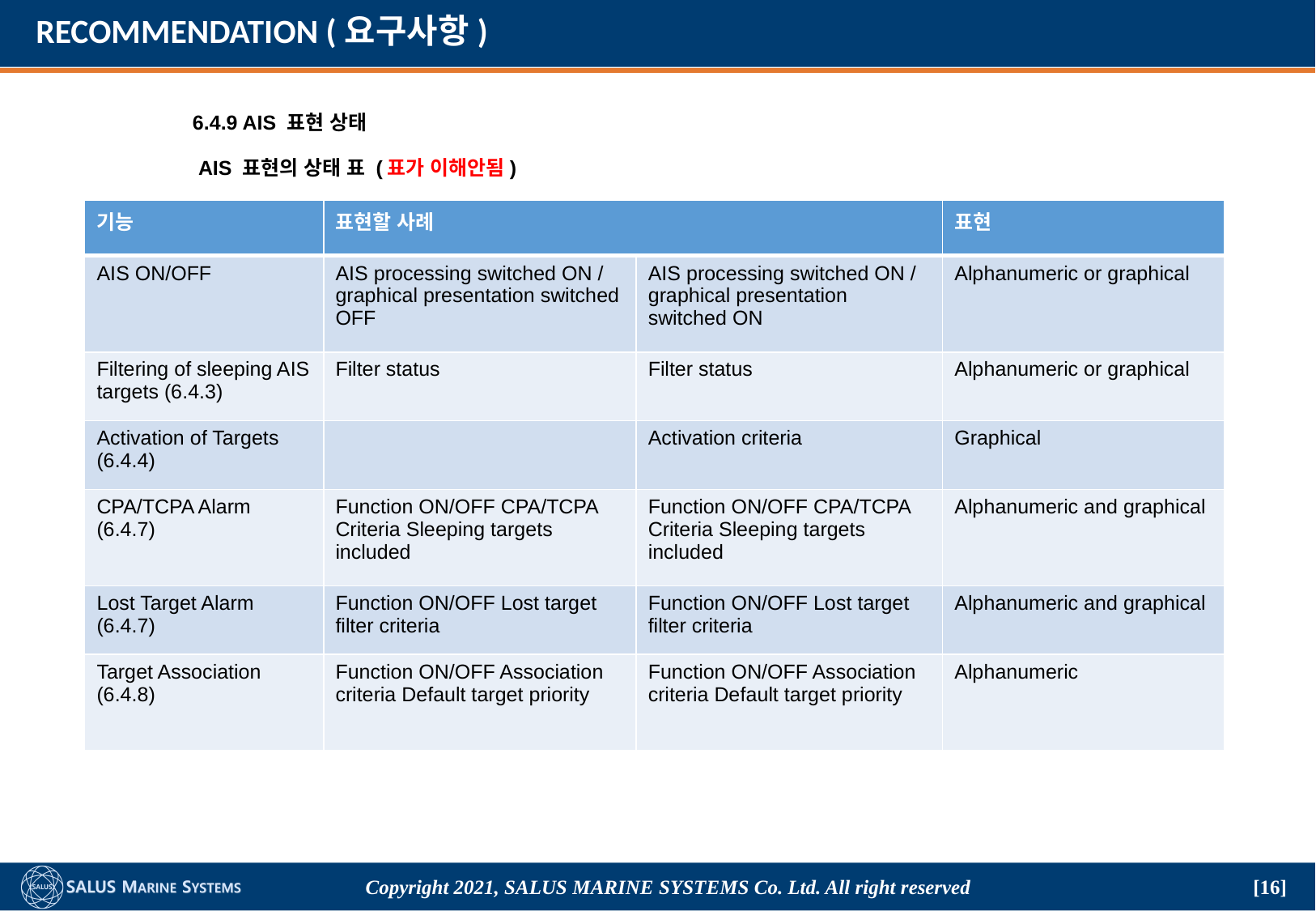

# RECOMMENDATION (요구사항)
	6.4.9 AIS 표현 상태
	 AIS 표현의 상태 표 (표가 이해안됨)

| 기능 | 표현할 사례 |  | 표현 |
| --- | --- | --- | --- |
| AIS ON/OFF | AIS processing switched ON / graphical presentation switched OFF | AIS processing switched ON / graphical presentation switched ON | Alphanumeric or graphical |
| Filtering of sleeping AIS targets (6.4.3) | Filter status | Filter status | Alphanumeric or graphical |
| Activation of Targets (6.4.4) |  | Activation criteria | Graphical |
| CPA/TCPA Alarm (6.4.7) | Function ON/OFF CPA/TCPA Criteria Sleeping targets included | Function ON/OFF CPA/TCPA Criteria Sleeping targets included | Alphanumeric and graphical |
| Lost Target Alarm (6.4.7) | Function ON/OFF Lost target filter criteria | Function ON/OFF Lost target filter criteria | Alphanumeric and graphical |
| Target Association (6.4.8) | Function ON/OFF Association criteria Default target priority | Function ON/OFF Association criteria Default target priority | Alphanumeric |
Copyright 2021, SALUS Marine Systems Co. Ltd. All right reserved
[16]